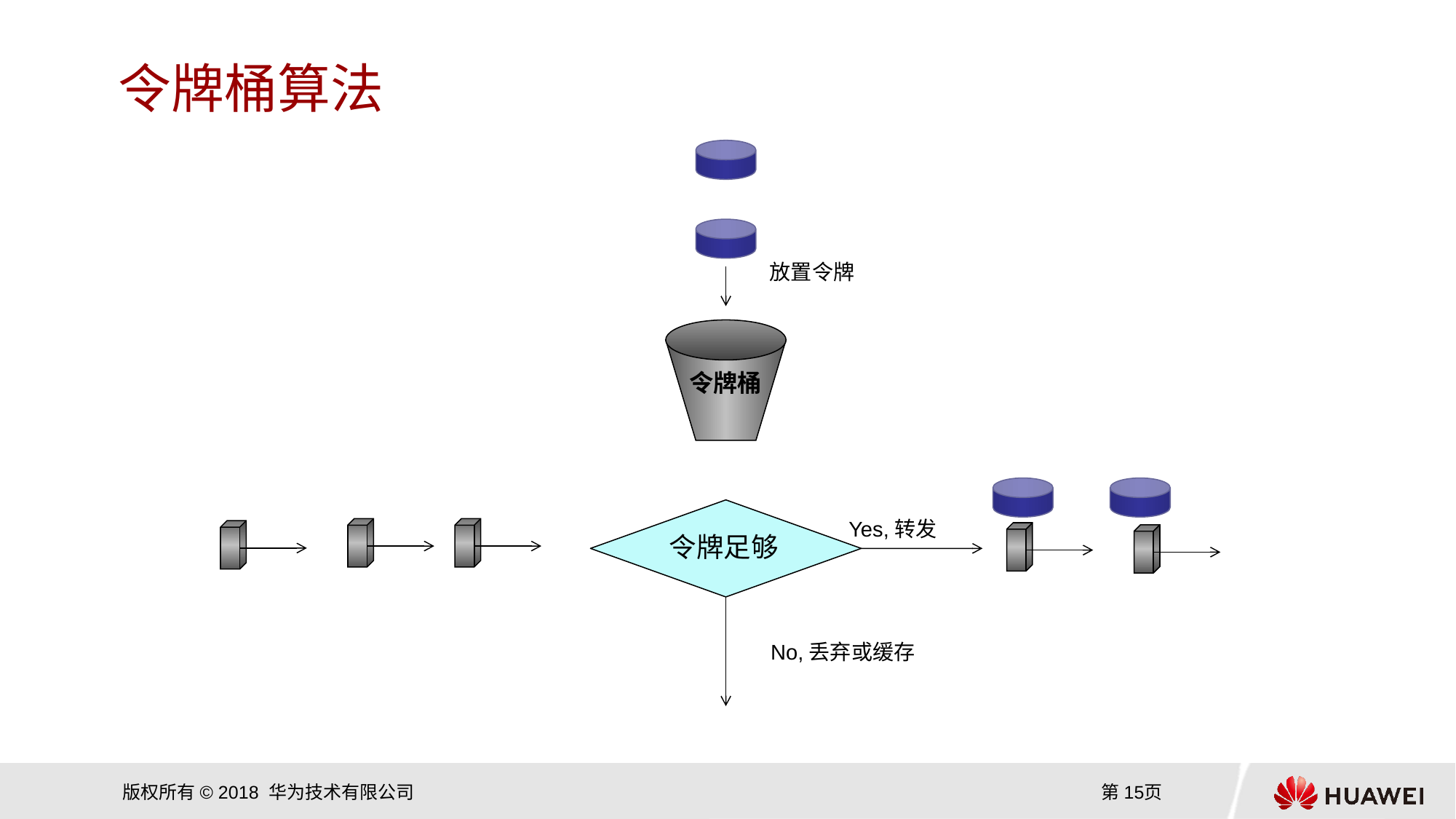

# 令牌桶算法

放置令牌

令牌桶

令牌足够
Yes,转发

No,丢弃或缓存